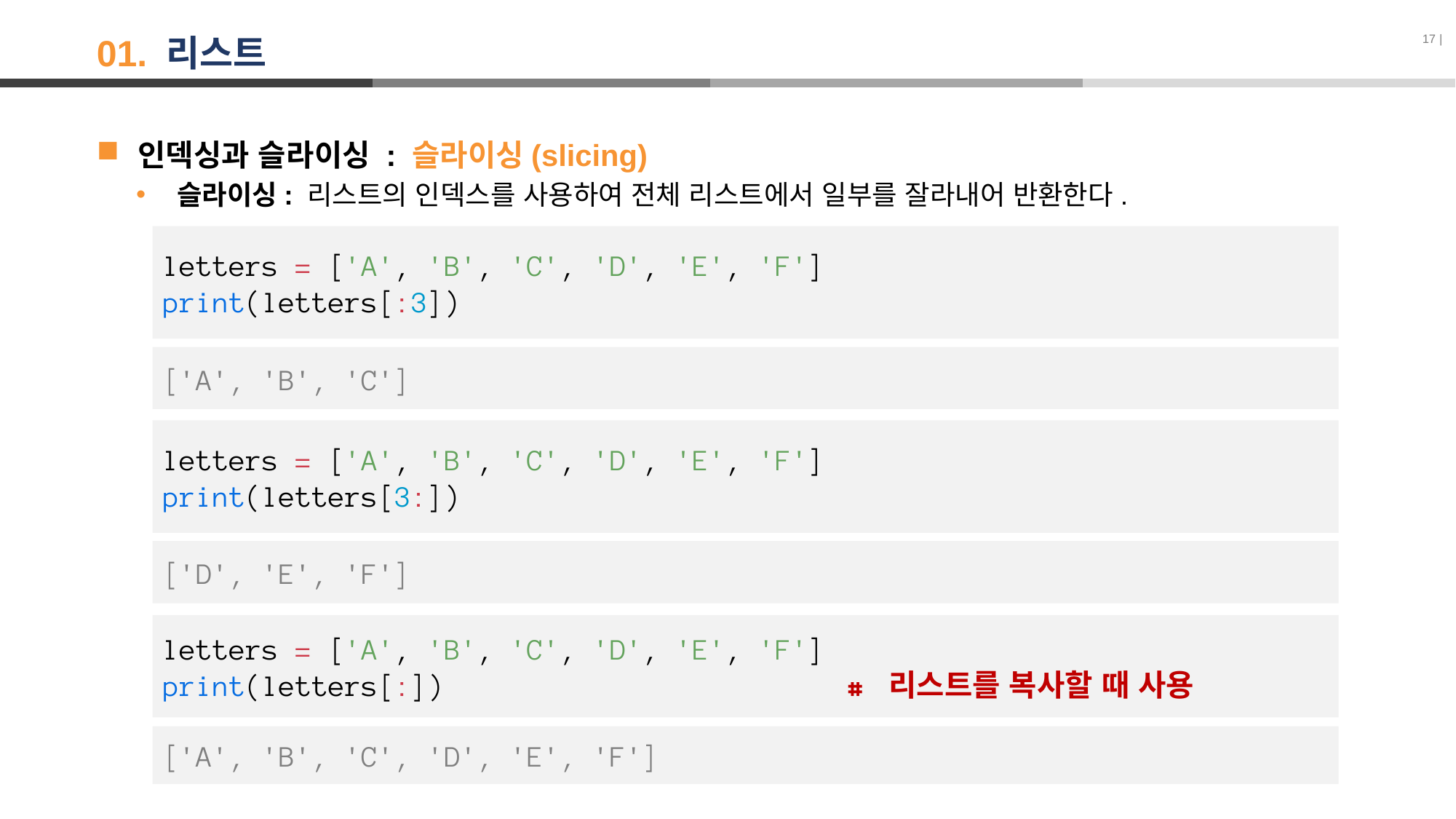

17 |
# 01. 리스트
인덱싱과 슬라이싱 : 슬라이싱(slicing)
슬라이싱: 리스트의 인덱스를 사용하여 전체 리스트에서 일부를 잘라내어 반환한다.
letters = ['A', 'B', 'C', 'D', 'E', 'F']
print(letters[:3])
['A', 'B', 'C']
letters = ['A', 'B', 'C', 'D', 'E', 'F']
print(letters[3:])
['D', 'E', 'F']
letters = ['A', 'B', 'C', 'D', 'E', 'F']
print(letters[:])		               # 리스트를 복사할 때 사용
['A', 'B', 'C', 'D', 'E', 'F']